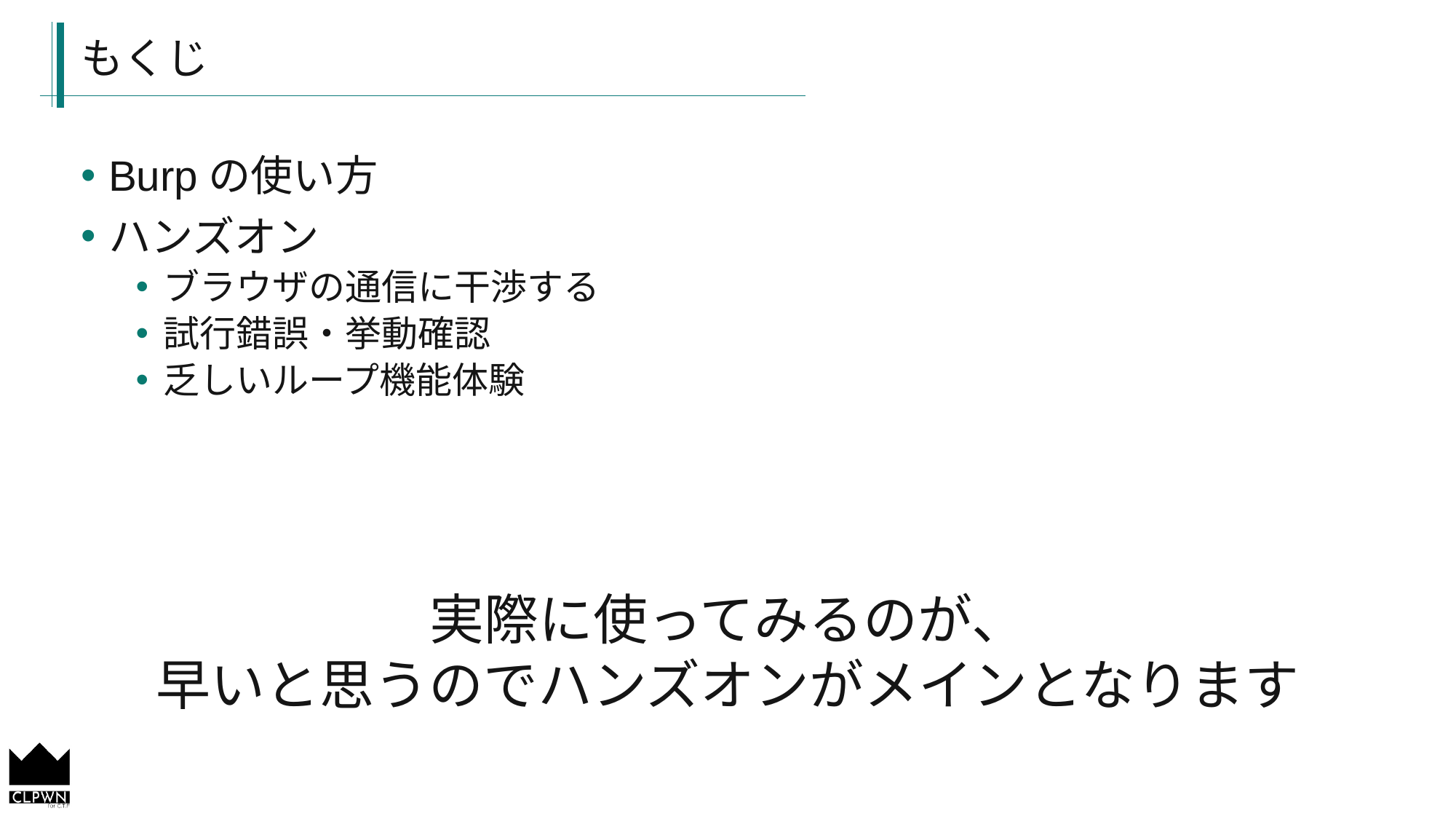

# もくじ
Burpの使い方
ハンズオン
ブラウザの通信に干渉する
試行錯誤・挙動確認
乏しいループ機能体験

実際に使ってみるのが、
早いと思うのでハンズオンがメインとなります